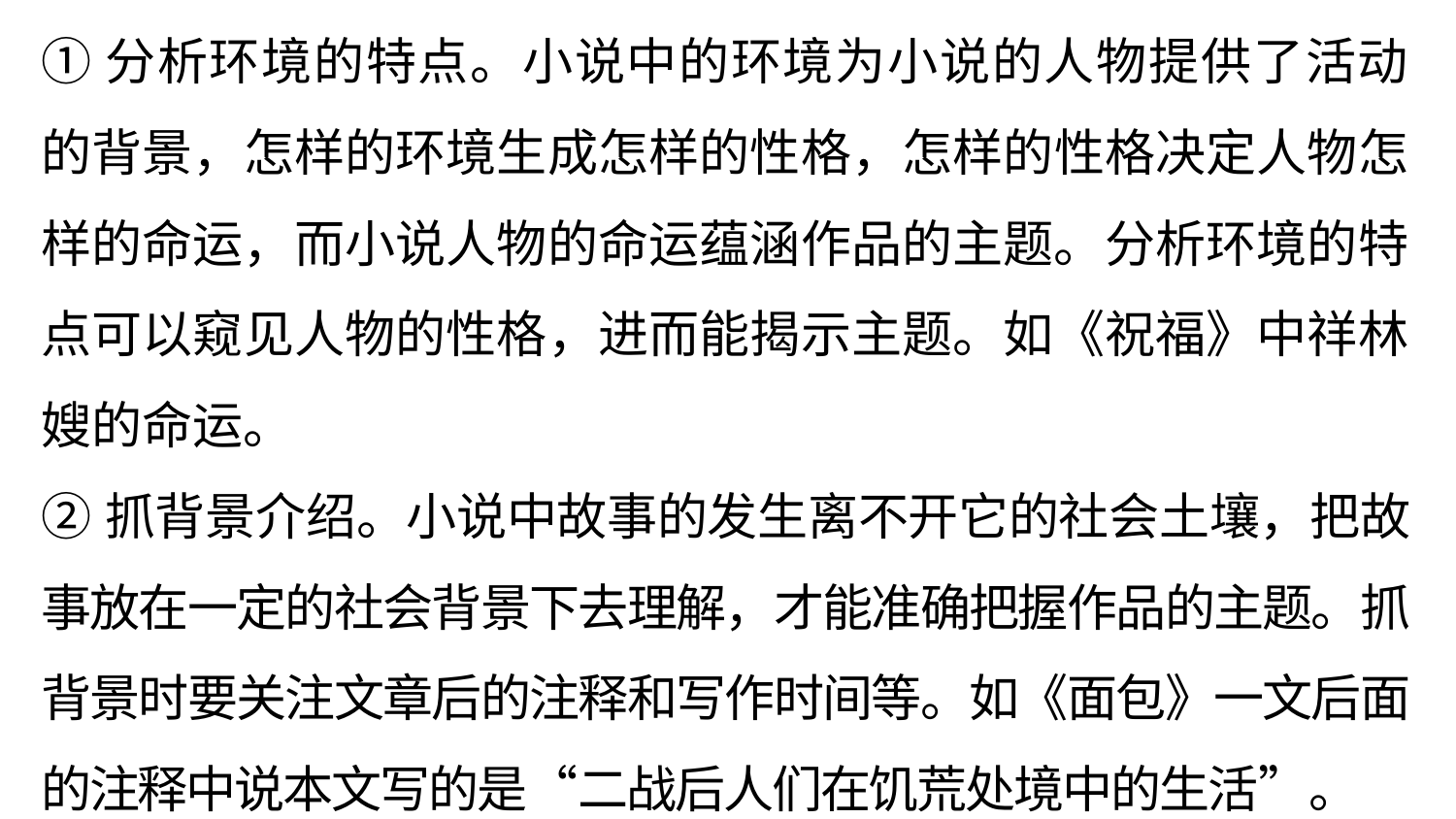

①分析环境的特点。小说中的环境为小说的人物提供了活动的背景，怎样的环境生成怎样的性格，怎样的性格决定人物怎样的命运，而小说人物的命运蕴涵作品的主题。分析环境的特点可以窥见人物的性格，进而能揭示主题。如《祝福》中祥林嫂的命运。
②抓背景介绍。小说中故事的发生离不开它的社会土壤，把故事放在一定的社会背景下去理解，才能准确把握作品的主题。抓背景时要关注文章后的注释和写作时间等。如《面包》一文后面的注释中说本文写的是“二战后人们在饥荒处境中的生活”。